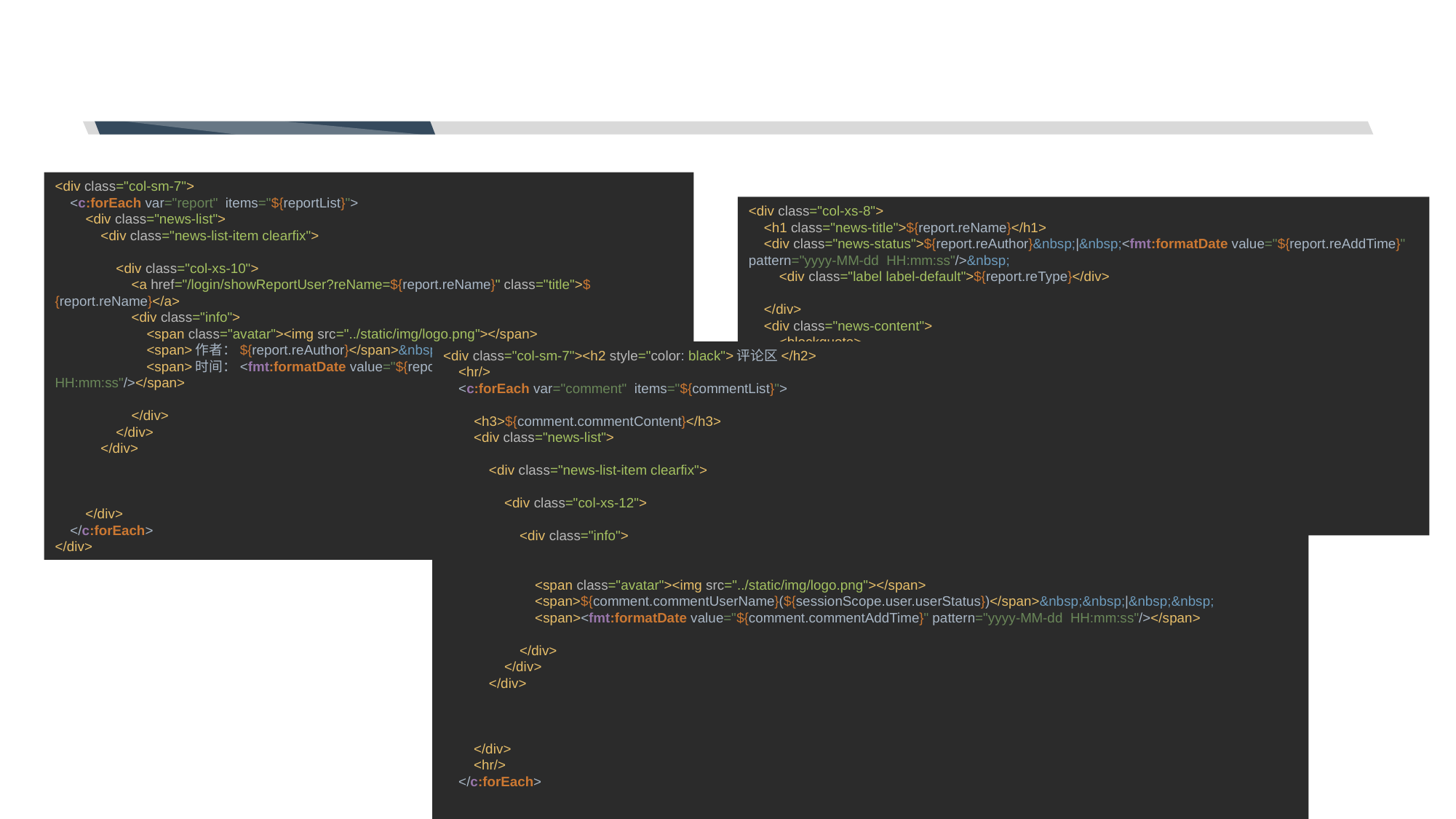

<div class="col-sm-7">
    <c:forEach var="report"  items="${reportList}">
        <div class="news-list">
            <div class="news-list-item clearfix">
                <div class="col-xs-10">
                    <a href="/login/showReportUser?reName=${report.reName}" class="title">${report.reName}</a>
                    <div class="info">
                        <span class="avatar"><img src="../static/img/logo.png"></span>
                        <span>作者：${report.reAuthor}</span>&nbsp;&nbsp;|&nbsp;&nbsp;
                        <span>时间：<fmt:formatDate value="${report.reAddTime}" pattern="yyyy-MM-dd  HH:mm:ss"/></span>
                    </div>
                </div>
            </div>
        </div>
    </c:forEach>
</div>
<div class="col-xs-8">
    <h1 class="news-title">${report.reName}</h1>
    <div class="news-status">${report.reAuthor}&nbsp;|&nbsp;<fmt:formatDate value="${report.reAddTime}" pattern="yyyy-MM-dd  HH:mm:ss"/>&nbsp;
        <div class="label label-default">${report.reType}</div>
    </div>
    <div class="news-content">
        <blockquote>
            <p>${report.reName}</p>
        </blockquote>
        <div>&nbsp;&nbsp;${report.reContext}
        </div>
    </div>
</div>
<div class="col-sm-7"><h2 style="color: black">评论区</h2>
    <hr/>
    <c:forEach var="comment"  items="${commentList}">
        <h3>${comment.commentContent}</h3>
        <div class="news-list">
            <div class="news-list-item clearfix">
                <div class="col-xs-12">
                    <div class="info">
                        <span class="avatar"><img src="../static/img/logo.png"></span>
                        <span>${comment.commentUserName}(${sessionScope.user.userStatus})</span>&nbsp;&nbsp;|&nbsp;&nbsp;
                        <span><fmt:formatDate value="${comment.commentAddTime}" pattern="yyyy-MM-dd  HH:mm:ss"/></span>
                    </div>
                </div>
            </div>
        </div>
        <hr/>
    </c:forEach>
    <br>
    <br>
    <br>
</div>